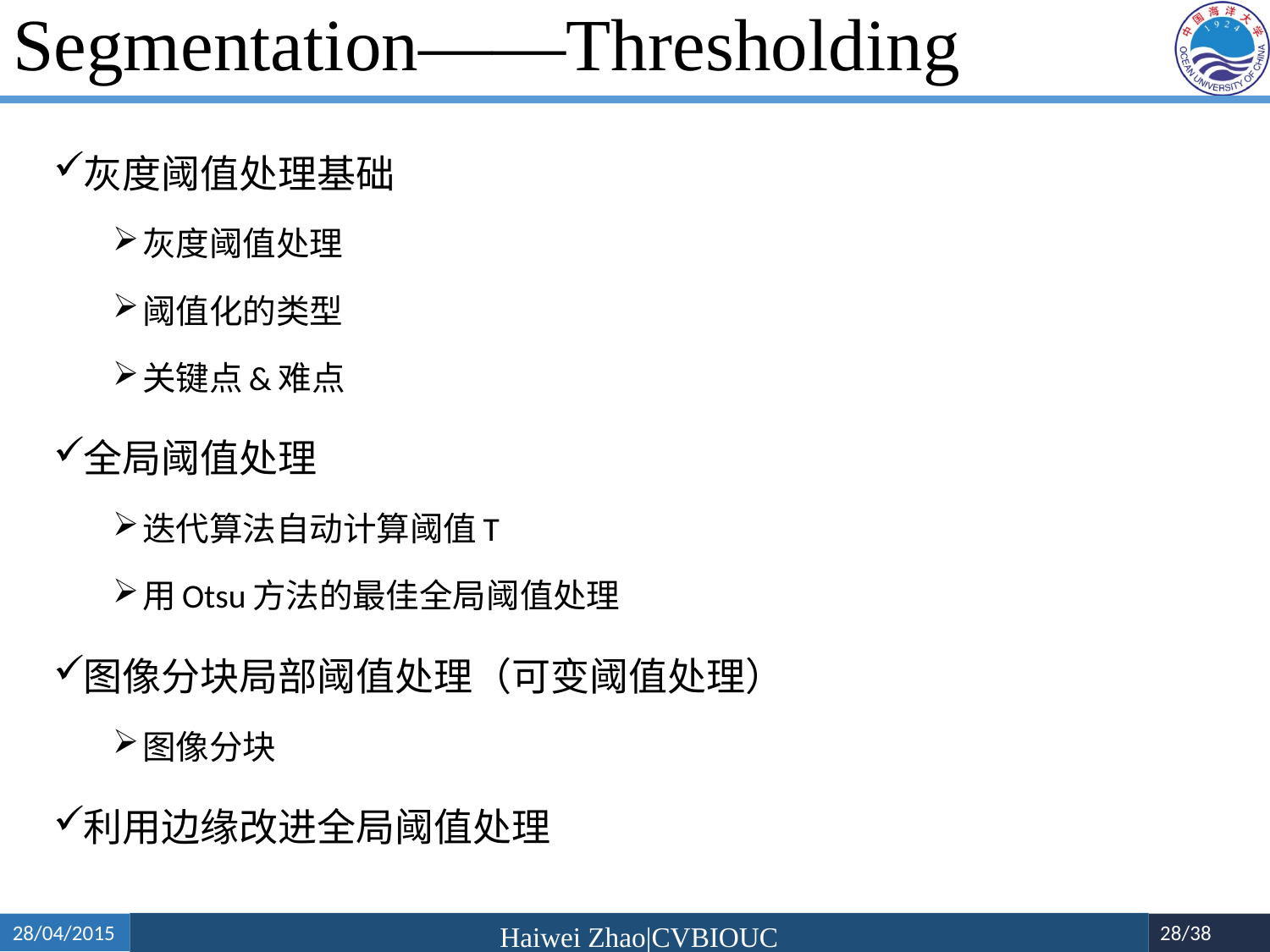

# Segmentation——Thresholding
灰度阈值处理基础
灰度阈值处理
阈值化的类型
关键点&难点
全局阈值处理
迭代算法自动计算阈值T
用Otsu方法的最佳全局阈值处理
图像分块局部阈值处理（可变阈值处理）
图像分块
利用边缘改进全局阈值处理